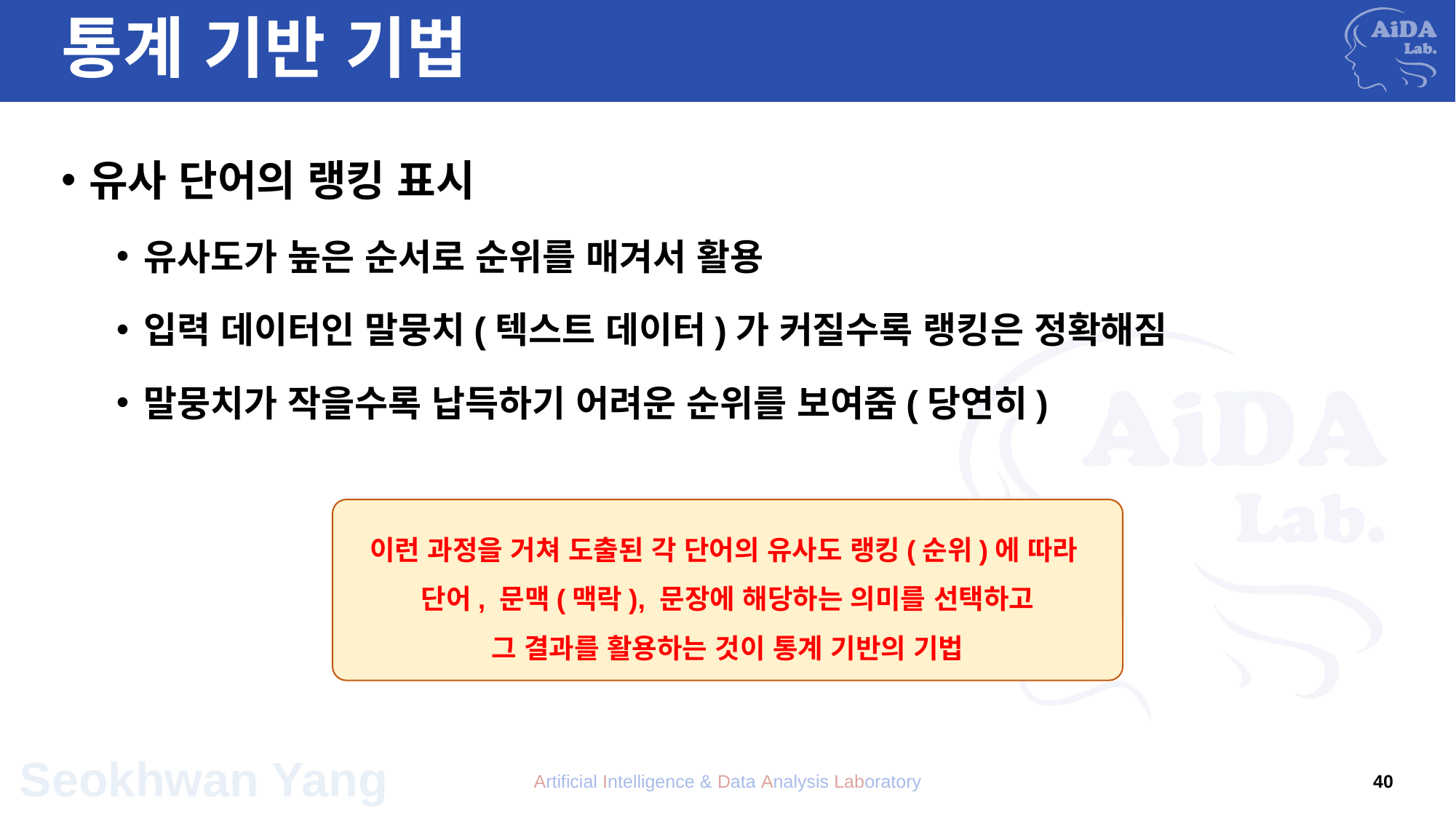

# 통계 기반 기법
유사 단어의 랭킹 표시
유사도가 높은 순서로 순위를 매겨서 활용
입력 데이터인 말뭉치(텍스트 데이터)가 커질수록 랭킹은 정확해짐
말뭉치가 작을수록 납득하기 어려운 순위를 보여줌(당연히)

이런 과정을 거쳐 도출된 각 단어의 유사도 랭킹(순위)에 따라
단어, 문맥(맥락), 문장에 해당하는 의미를 선택하고
그 결과를 활용하는 것이 통계 기반의 기법
Artificial Intelligence & Data Analysis Laboratory
40